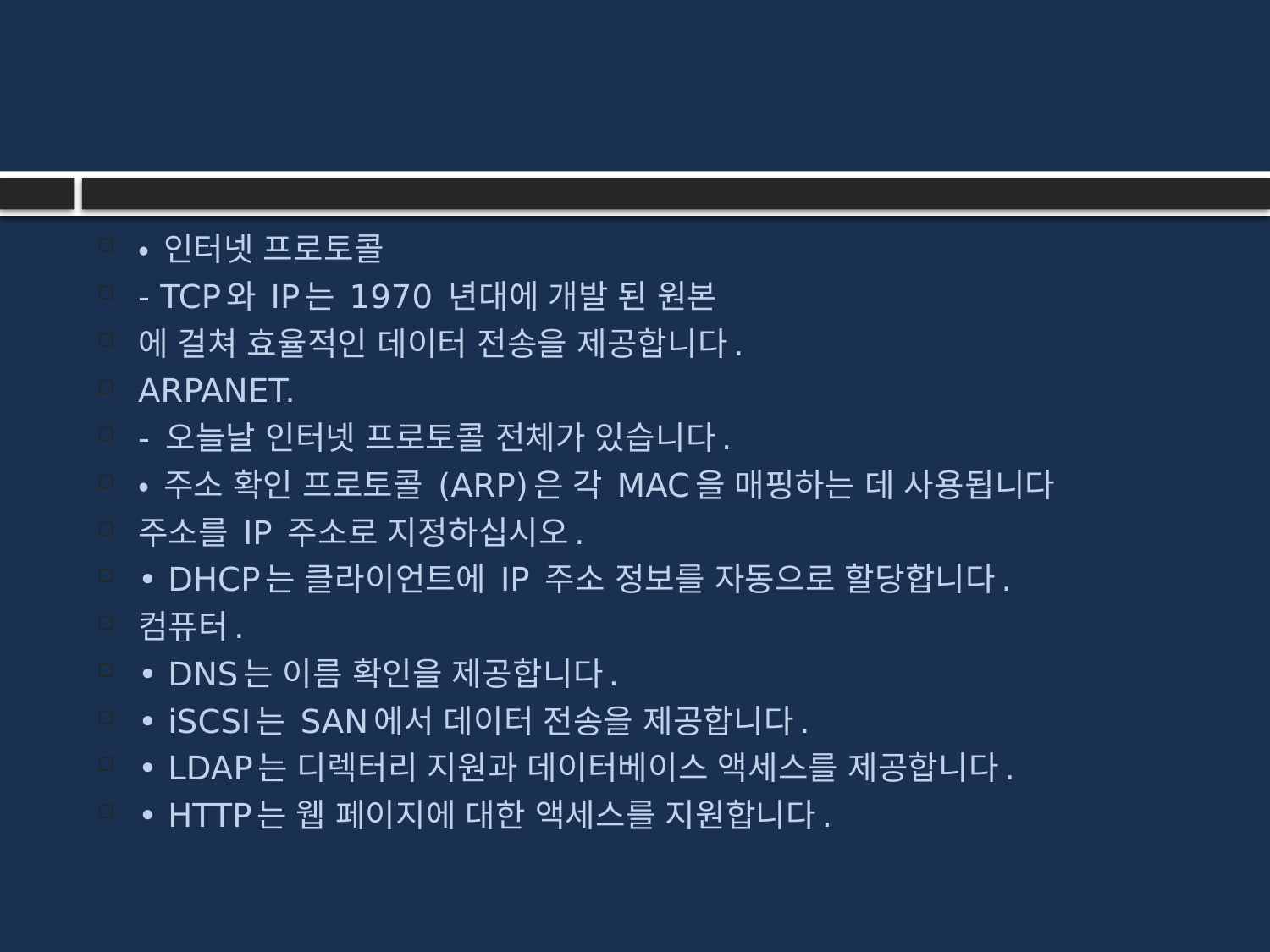

#
• 인터넷 프로토콜
- TCP와 IP는 1970 년대에 개발 된 원본
에 걸쳐 효율적인 데이터 전송을 제공합니다.
ARPANET.
- 오늘날 인터넷 프로토콜 전체가 있습니다.
• 주소 확인 프로토콜 (ARP)은 각 MAC을 매핑하는 데 사용됩니다
주소를 IP 주소로 지정하십시오.
• DHCP는 클라이언트에 IP 주소 정보를 자동으로 할당합니다.
컴퓨터.
• DNS는 이름 확인을 제공합니다.
• iSCSI는 SAN에서 데이터 전송을 제공합니다.
• LDAP는 디렉터리 지원과 데이터베이스 액세스를 제공합니다.
• HTTP는 웹 페이지에 대한 액세스를 지원합니다.